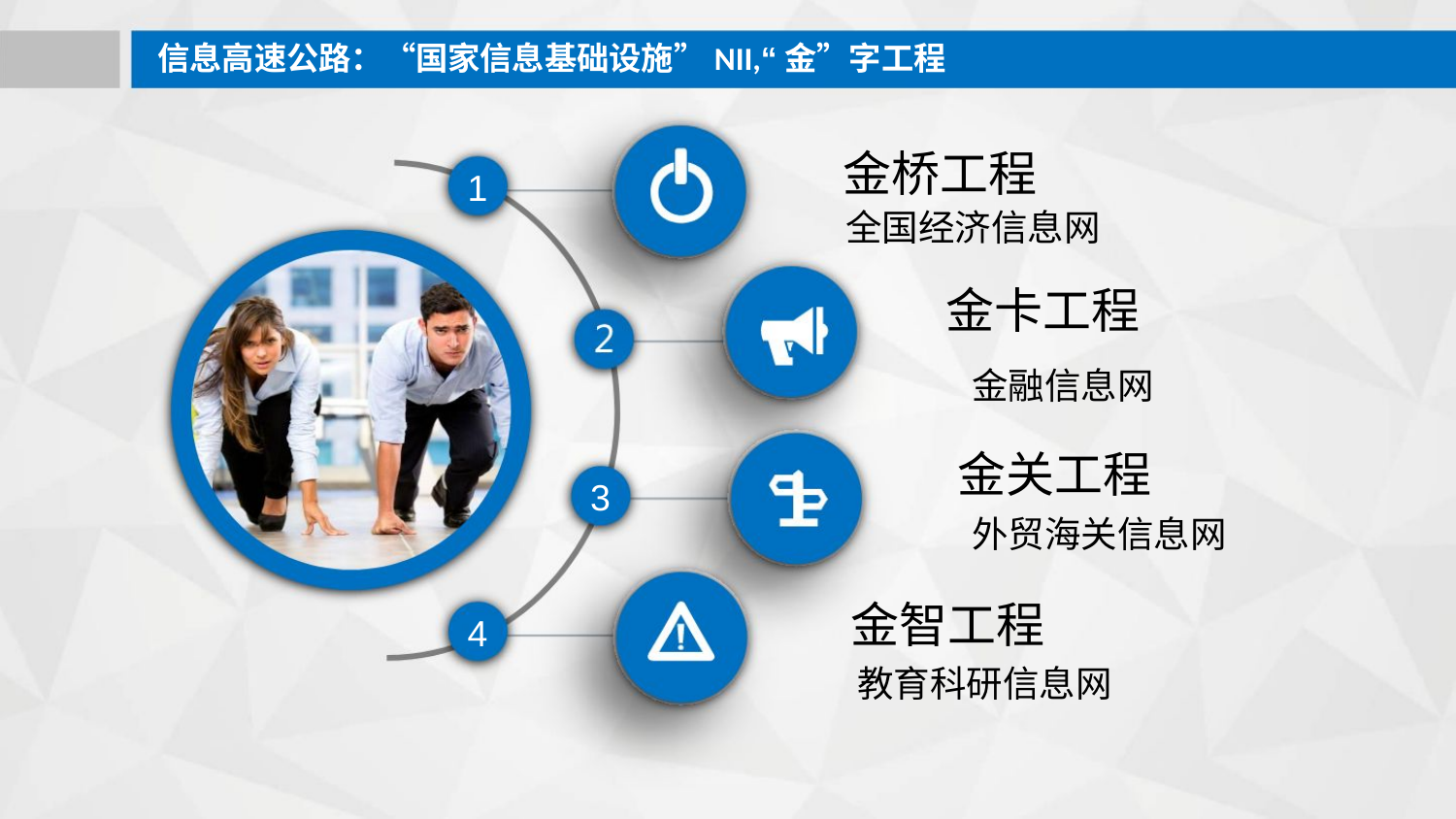

信息高速公路：“国家信息基础设施”NII,“金”字工程
金桥工程
全国经济信息网
1
金卡工程
金融信息网
金关工程
外贸海关信息网
3
金智工程
4
教育科研信息网